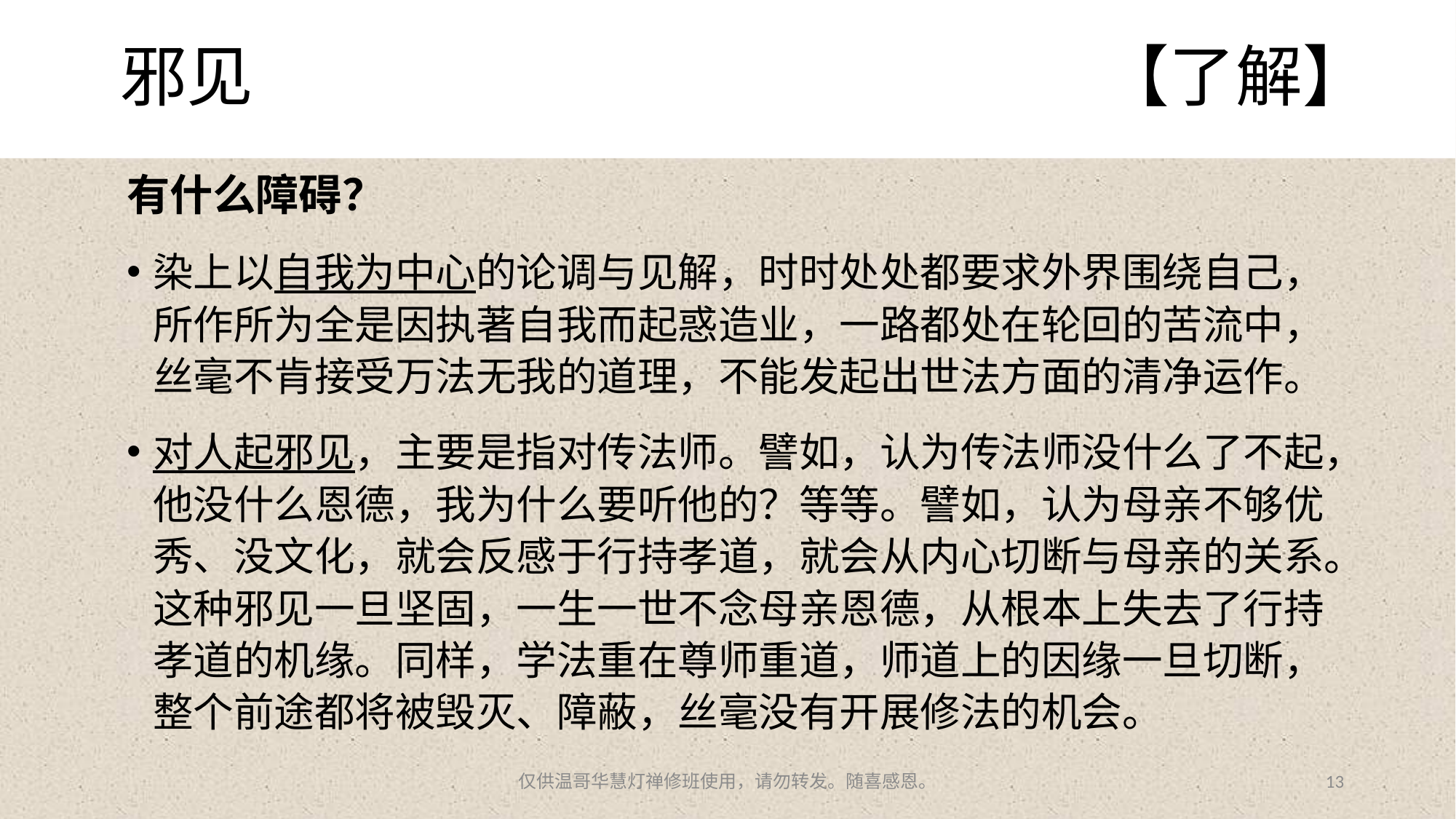

# 邪见								【了解】
有什么障碍？
染上以自我为中心的论调与见解，时时处处都要求外界围绕自己，所作所为全是因执著自我而起惑造业，一路都处在轮回的苦流中，丝毫不肯接受万法无我的道理，不能发起出世法方面的清净运作。
对人起邪见，主要是指对传法师。譬如，认为传法师没什么了不起，他没什么恩德，我为什么要听他的？等等。譬如，认为母亲不够优秀、没文化，就会反感于行持孝道，就会从内心切断与母亲的关系。这种邪见一旦坚固，一生一世不念母亲恩德，从根本上失去了行持孝道的机缘。同样，学法重在尊师重道，师道上的因缘一旦切断，整个前途都将被毁灭、障蔽，丝毫没有开展修法的机会。
仅供温哥华慧灯禅修班使用，请勿转发。随喜感恩。
13